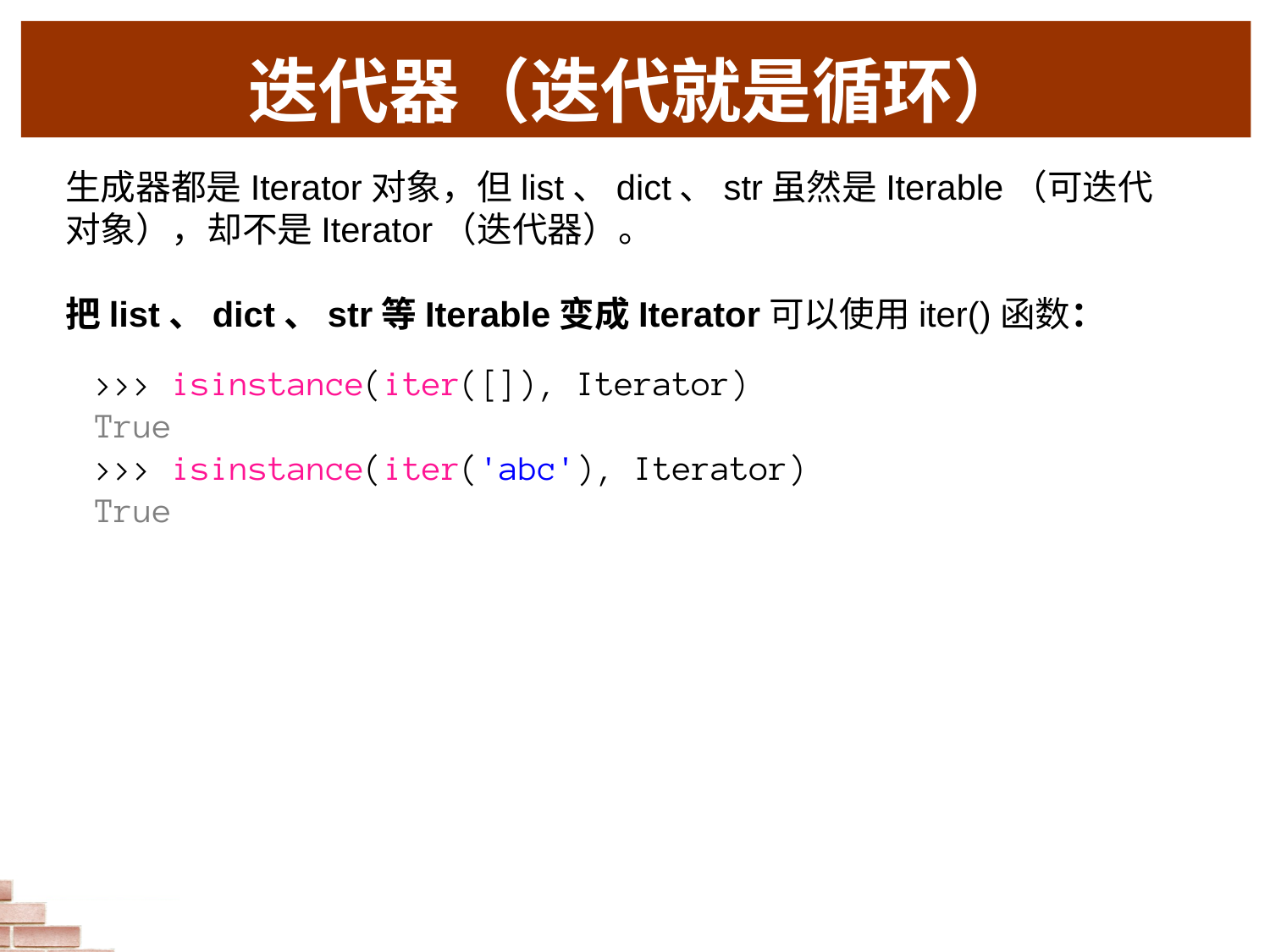

# 迭代器（迭代就是循环）
生成器都是Iterator对象，但list、dict、str虽然是Iterable（可迭代对象），却不是Iterator（迭代器）。
把list、dict、str等Iterable变成Iterator可以使用iter()函数：

>>> isinstance(iter([]), Iterator)
True
>>> isinstance(iter('abc'), Iterator)
True